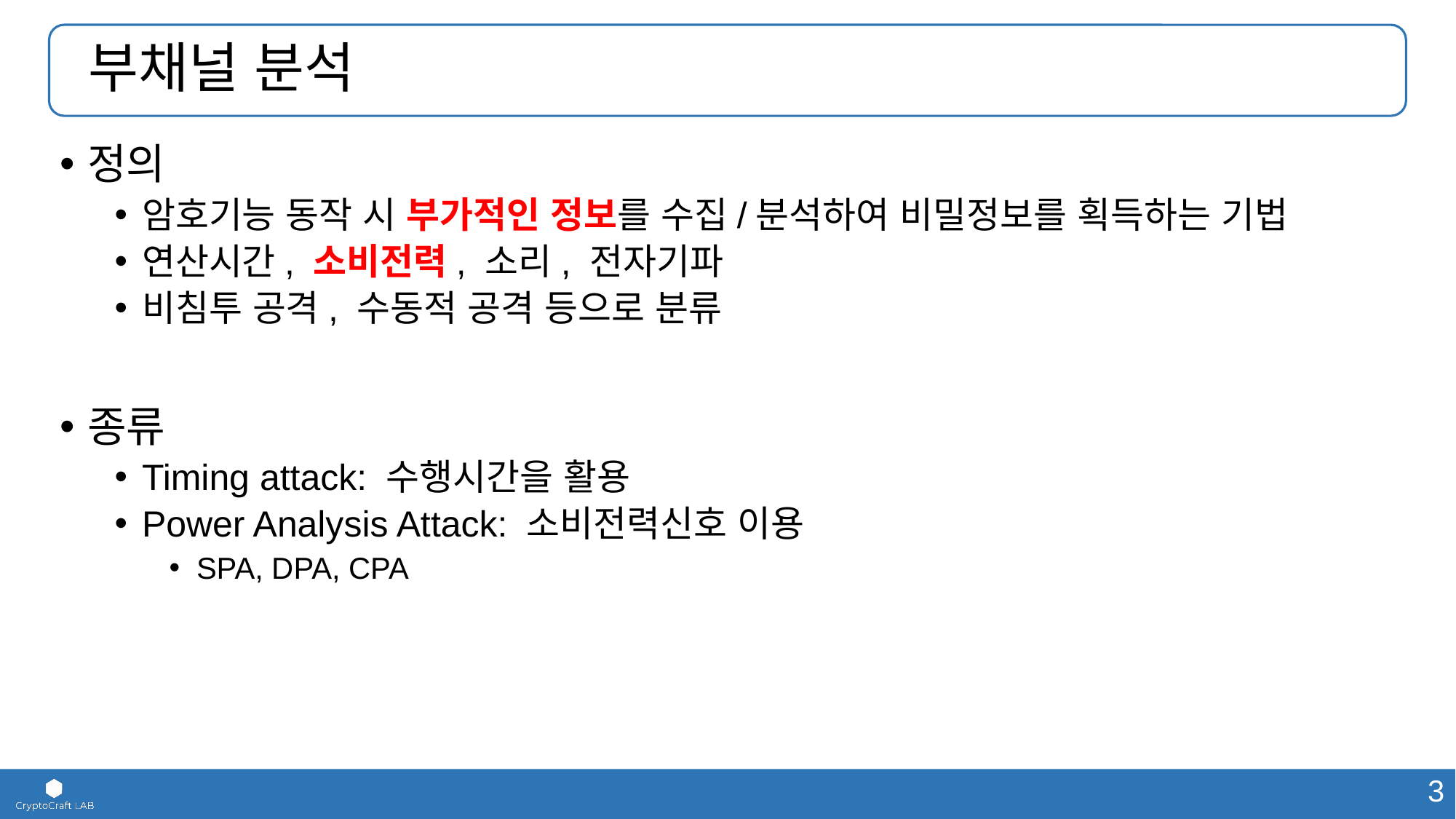

# 부채널 분석
정의
암호기능 동작 시 부가적인 정보를 수집/분석하여 비밀정보를 획득하는 기법
연산시간, 소비전력, 소리, 전자기파
비침투 공격, 수동적 공격 등으로 분류

종류
Timing attack: 수행시간을 활용
Power Analysis Attack: 소비전력신호 이용
SPA, DPA, CPA